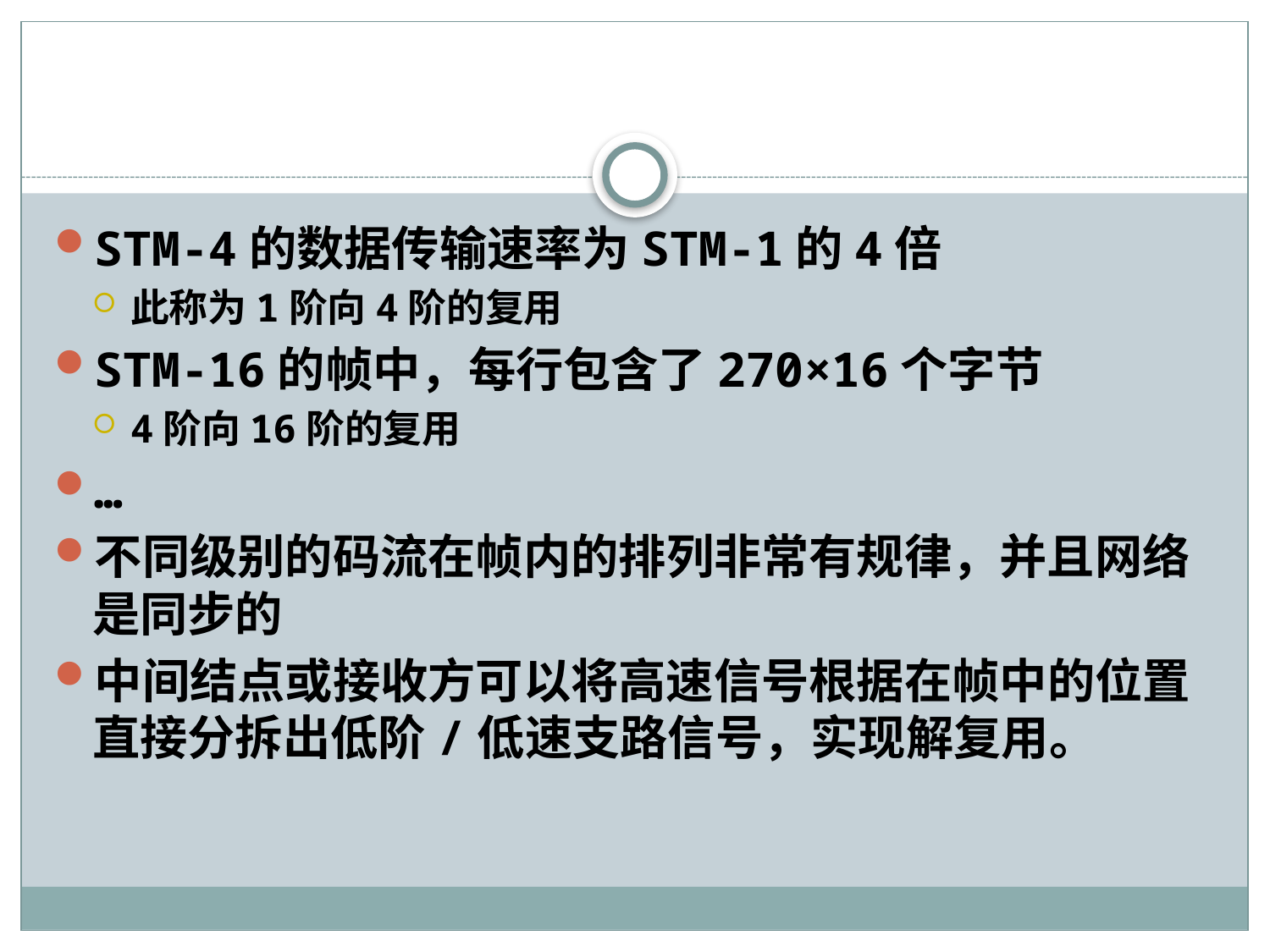

#
STM-4的数据传输速率为STM-1的4倍
此称为1阶向4阶的复用
STM-16的帧中，每行包含了270×16个字节
4阶向16阶的复用
…
不同级别的码流在帧内的排列非常有规律，并且网络是同步的
中间结点或接收方可以将高速信号根据在帧中的位置直接分拆出低阶/低速支路信号，实现解复用。